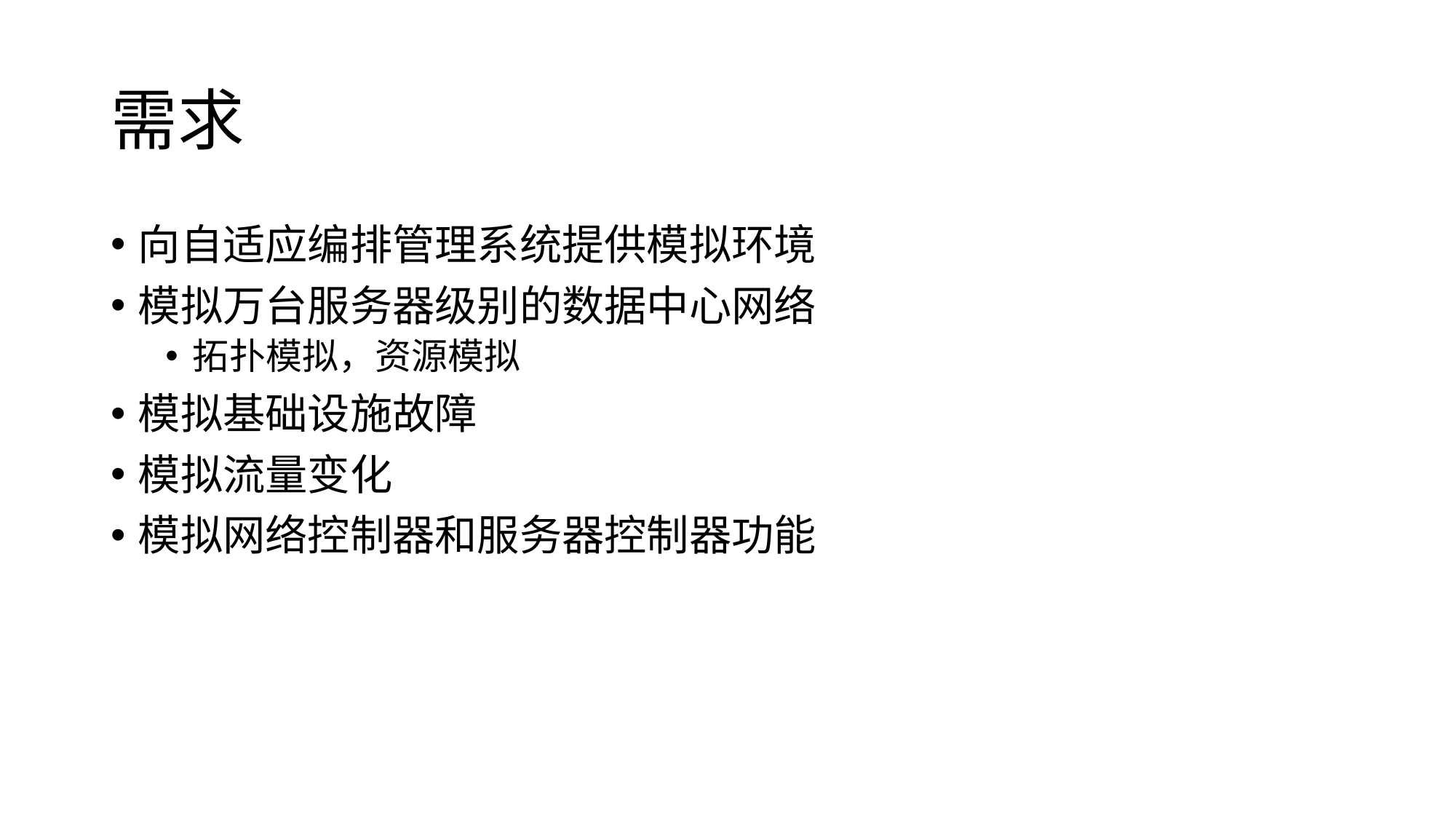

# 需求
向自适应编排管理系统提供模拟环境
模拟万台服务器级别的数据中心网络
拓扑模拟，资源模拟
模拟基础设施故障
模拟流量变化
模拟网络控制器和服务器控制器功能